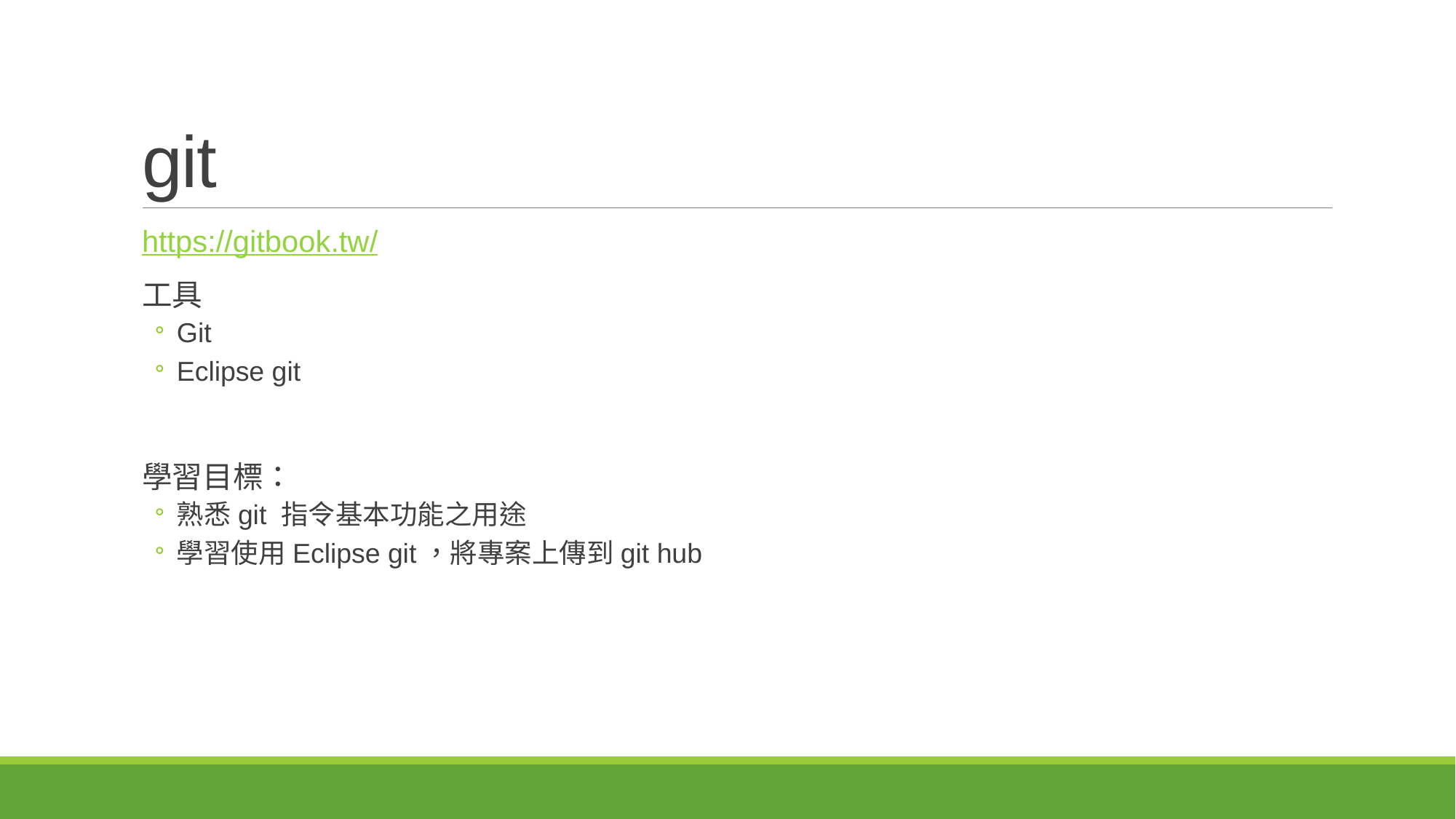

# git
https://gitbook.tw/
工具
Git
Eclipse git

學習目標：
熟悉git 指令基本功能之用途
學習使用Eclipse git，將專案上傳到git hub